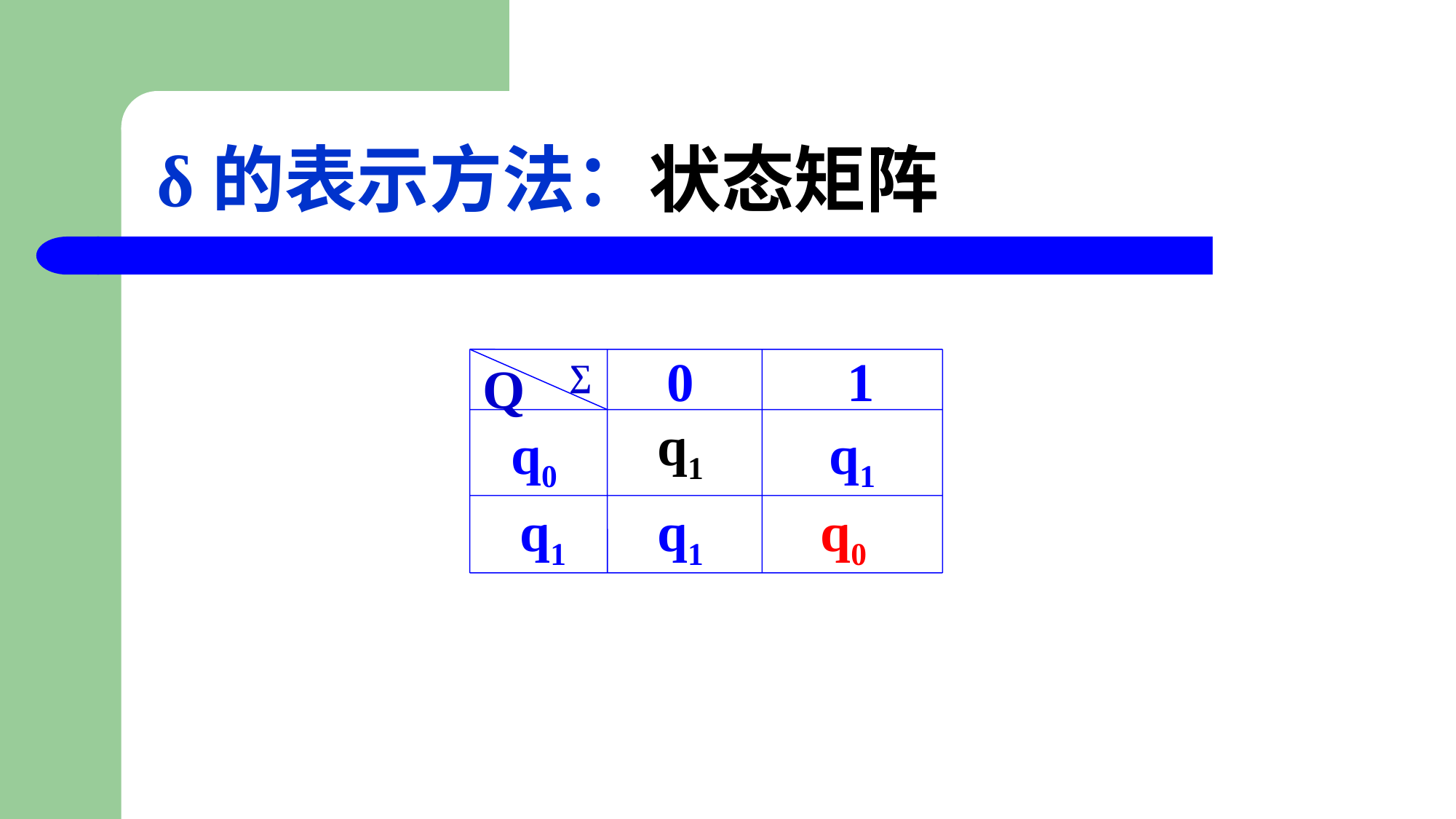

# δ的表示方法：状态矩阵

0
1
∑
Q
q1
q0
q1
q1
q1
q0